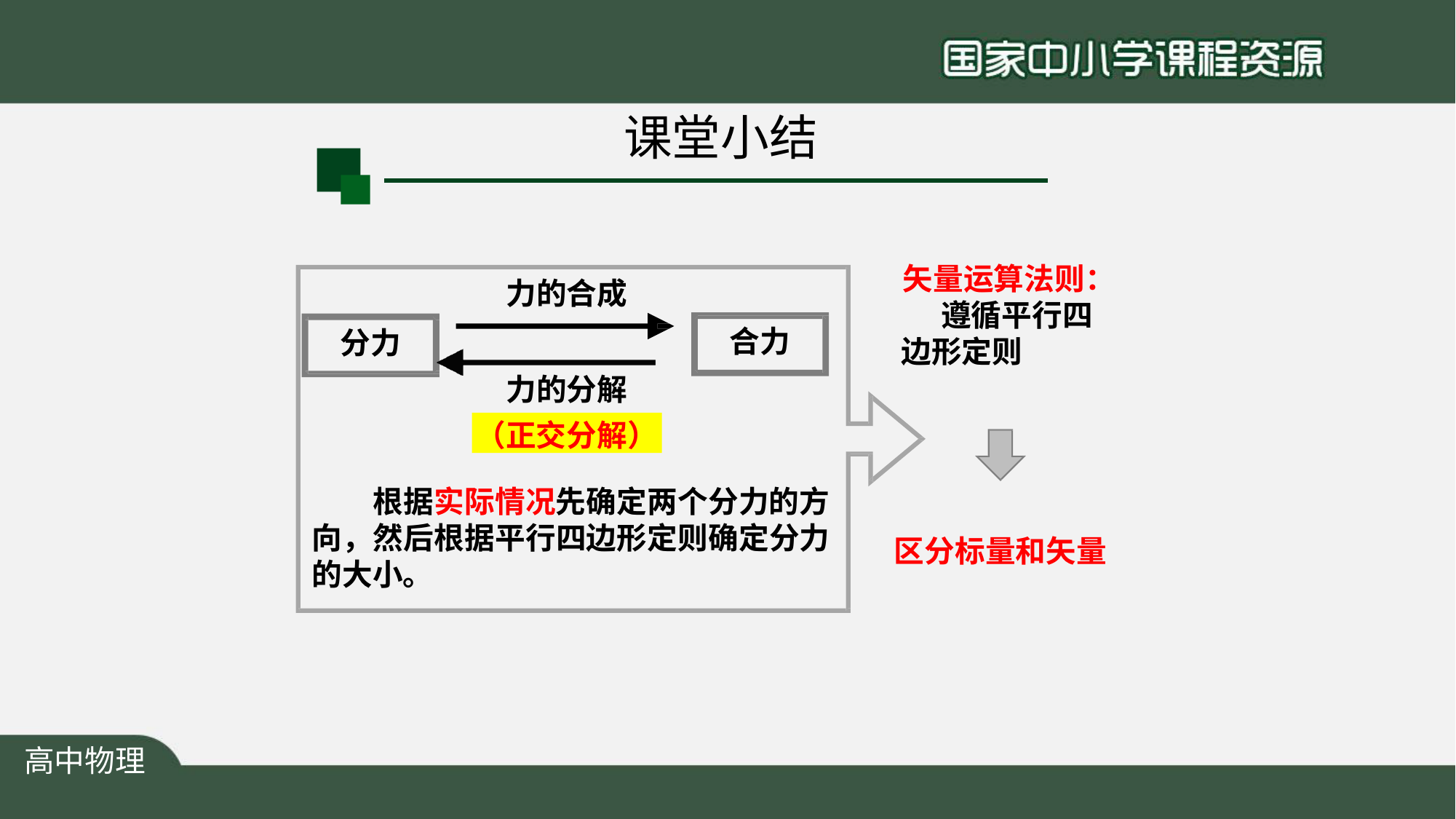

# 课堂小结

矢量运算法则： 遵循平行四
边形定则

力的合成

合力
分力

力的分解
（正交分解）

根据实际情况先确定两个分力的方 向，然后根据平行四边形定则确定分力 的大小。
区分标量和矢量
高中物理